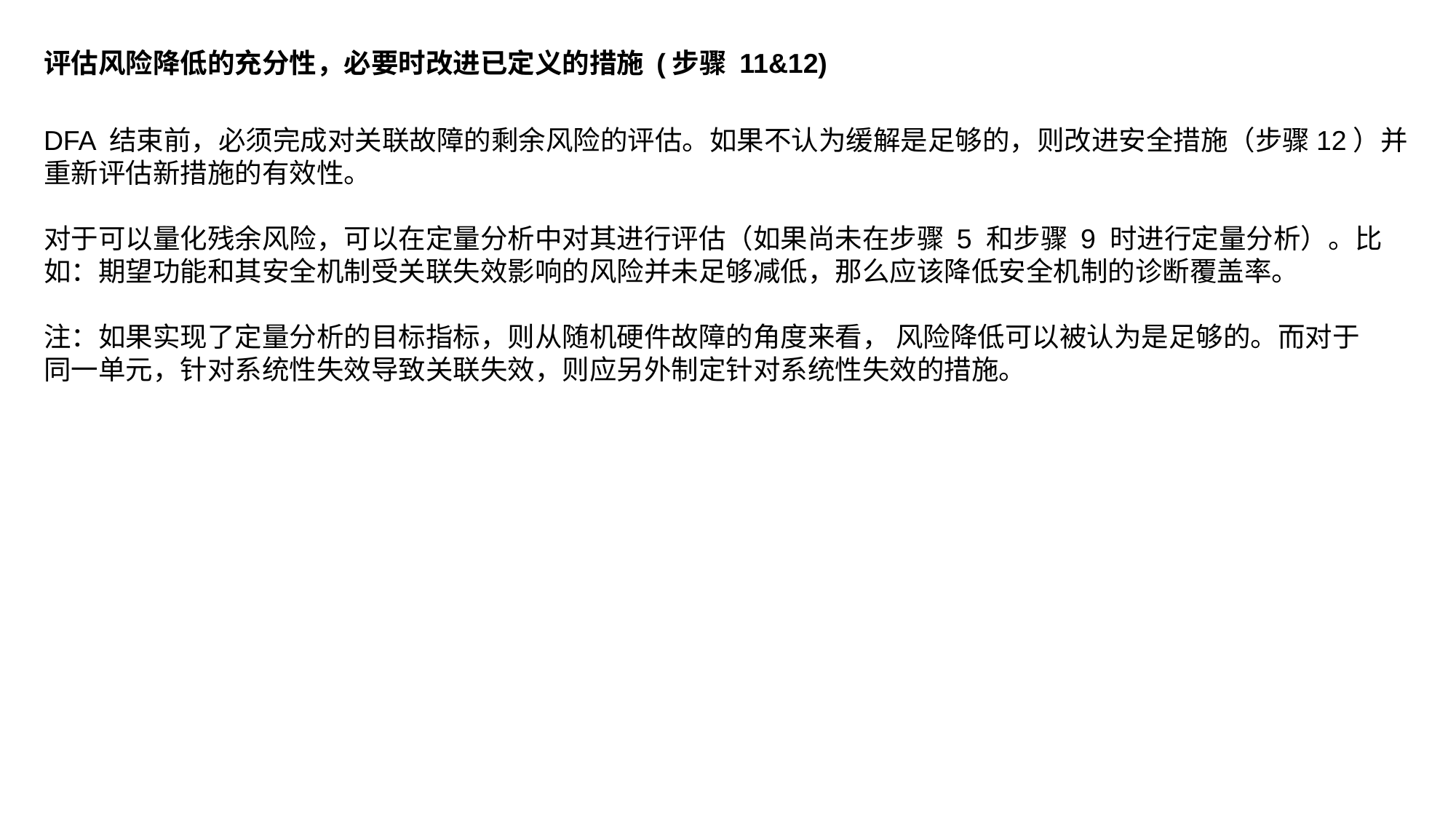

评估风险降低的充分性，必要时改进已定义的措施 (步骤 11&12)
DFA 结束前，必须完成对关联故障的剩余风险的评估。如果不认为缓解是足够的，则改进安全措施（步骤12）并重新评估新措施的有效性。
对于可以量化残余风险，可以在定量分析中对其进行评估（如果尚未在步骤 5 和步骤 9 时进行定量分析）。比
如：期望功能和其安全机制受关联失效影响的风险并未足够减低，那么应该降低安全机制的诊断覆盖率。
注：如果实现了定量分析的目标指标，则从随机硬件故障的角度来看， 风险降低可以被认为是足够的。而对于
同一单元，针对系统性失效导致关联失效，则应另外制定针对系统性失效的措施。